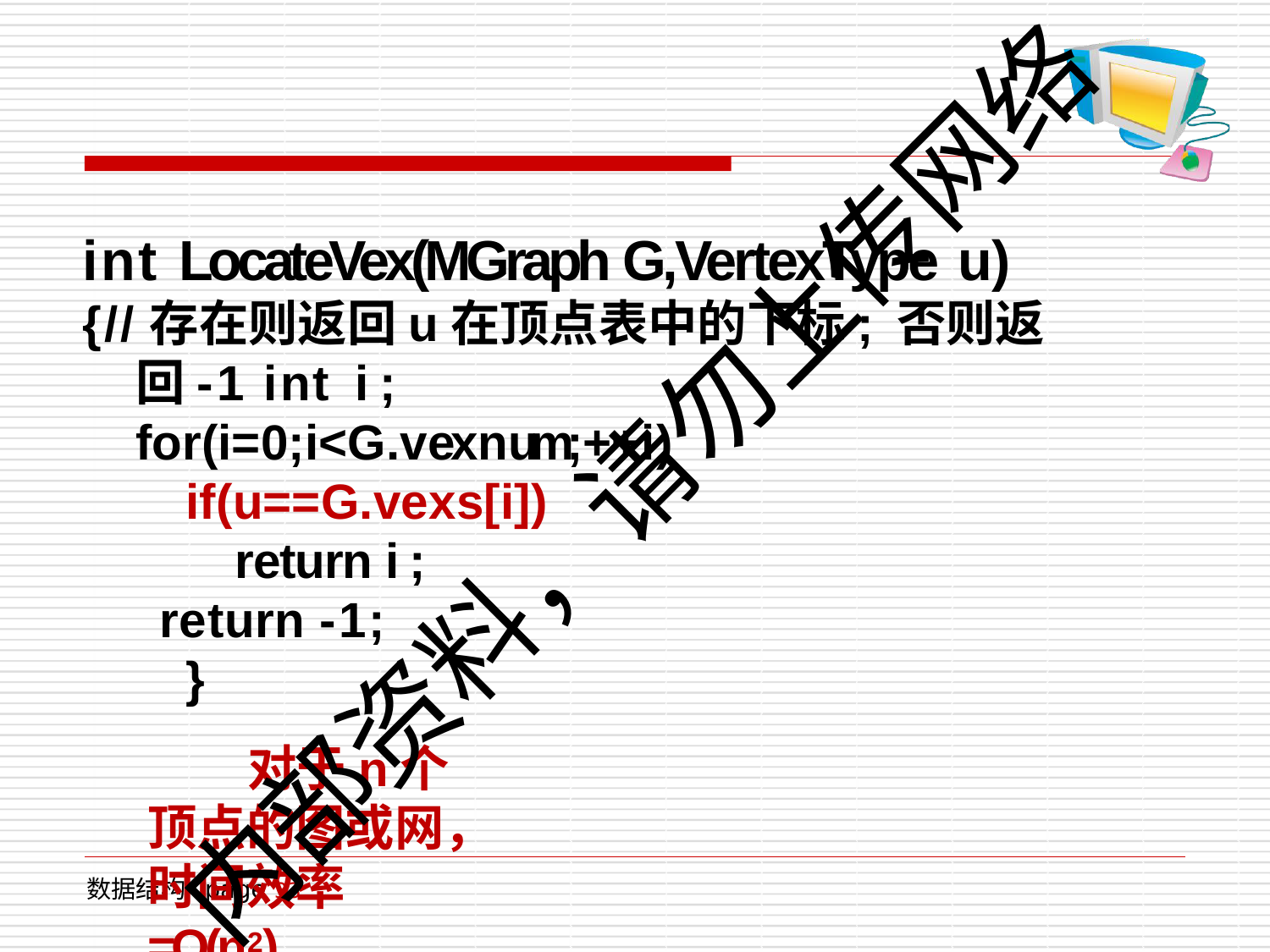

# int LocateVex(MGraph G,VertexType u)
{//存在则返回u在顶点表中的下标;否则返回-1  int i;
for(i=0;i<G.vexnum;++i)  if(u==G.vexs[i])
return i;  return -1;
}

对于n个顶点的图或网，时间效率=O(n2)
内部资料，请勿上传网络

数据结构 page 33